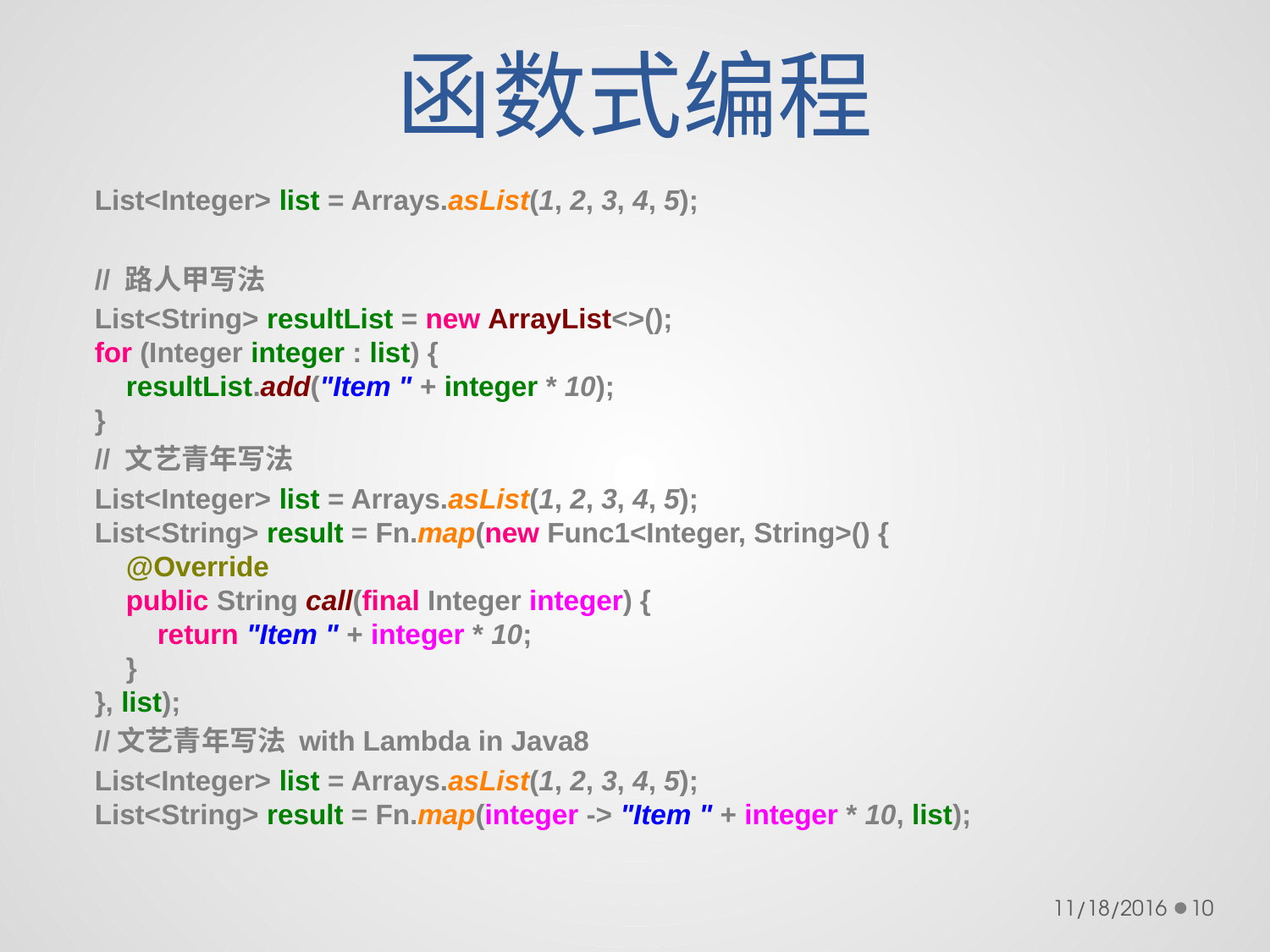

# 函数式编程
List<Integer> list = Arrays.asList(1, 2, 3, 4, 5);

// 路人甲写法
List<String> resultList = new ArrayList<>();
for (Integer integer : list) {
    resultList.add("Item " + integer * 10);
}
// 文艺青年写法
List<Integer> list = Arrays.asList(1, 2, 3, 4, 5);
List<String> result = Fn.map(new Func1<Integer, String>() {
    @Override
    public String call(final Integer integer) {
        return "Item " + integer * 10;
    }
}, list);
//文艺青年写法 with Lambda in Java8
List<Integer> list = Arrays.asList(1, 2, 3, 4, 5);
List<String> result = Fn.map(integer -> "Item " + integer * 10, list);
11/18/2016
10